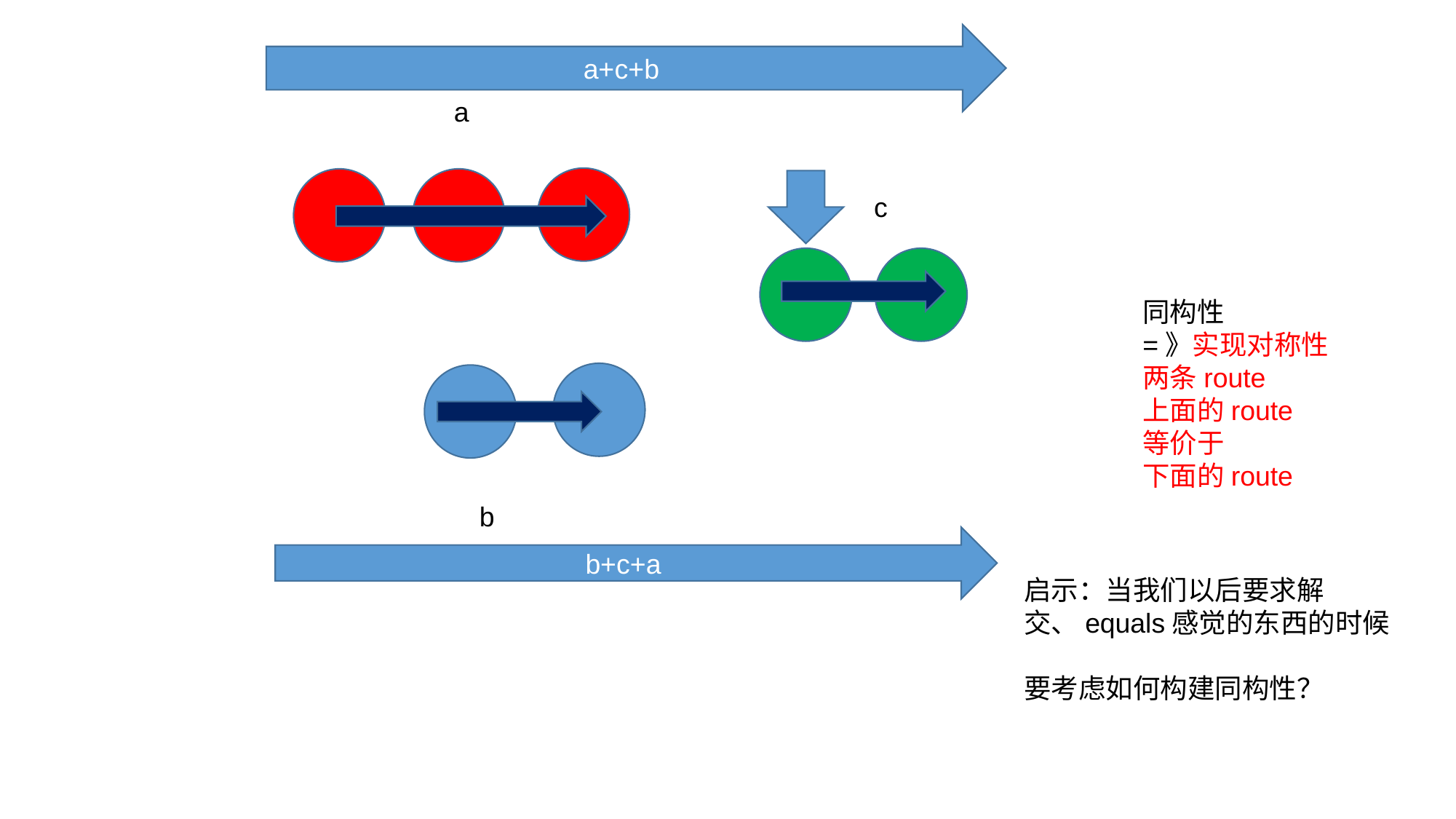

a+c+b
a

c

同构性
=》实现对称性
两条route
上面的route
等价于
下面的route

b
b+c+a
启示：当我们以后要求解
交、equals感觉的东西的时候

要考虑如何构建同构性？